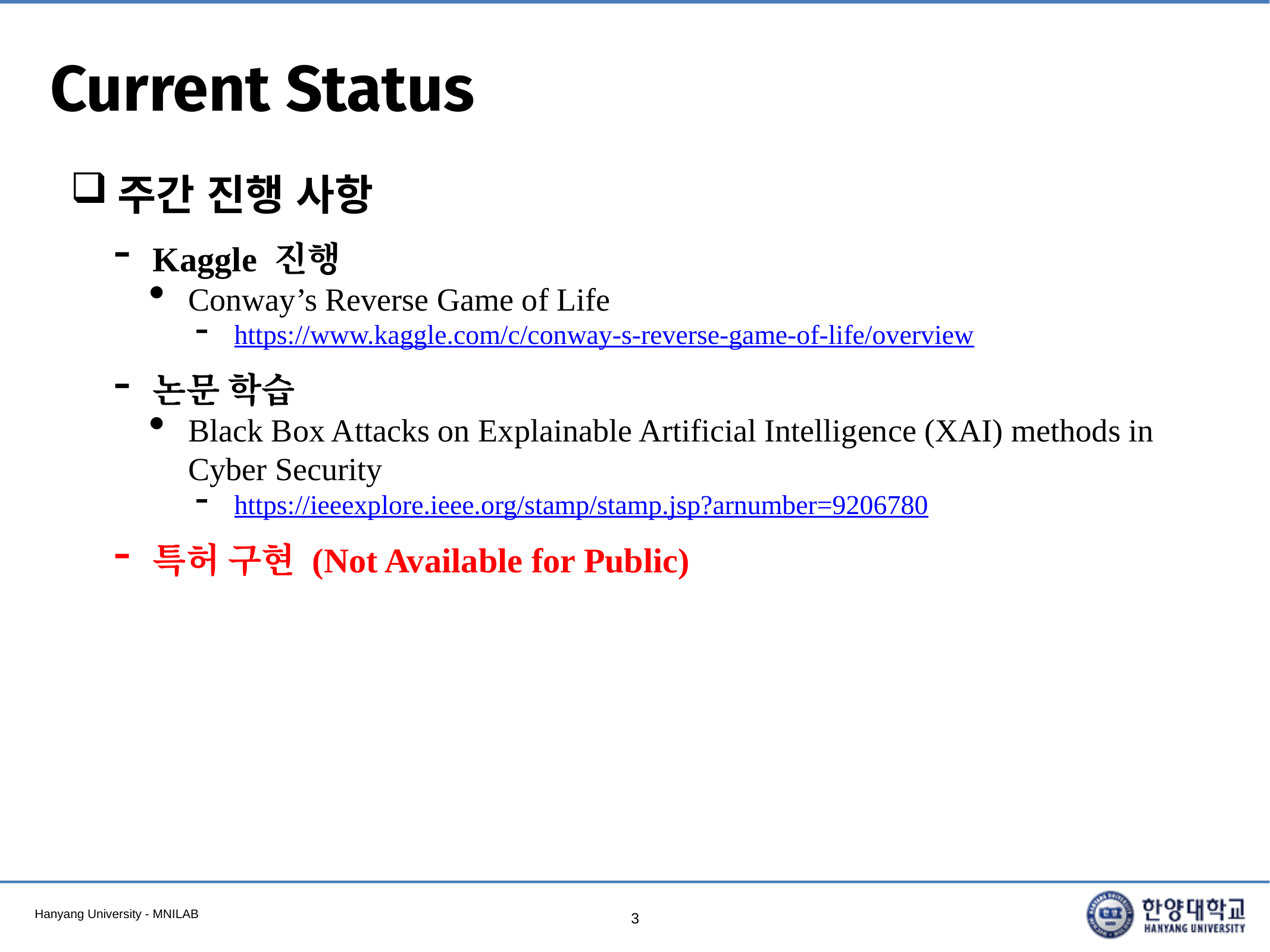

# Current Status
주간 진행 사항
Kaggle 진행
Conway’s Reverse Game of Life
https://www.kaggle.com/c/conway-s-reverse-game-of-life/overview
논문 학습
Black Box Attacks on Explainable Artificial Intelligence (XAI) methods in Cyber Security
https://ieeexplore.ieee.org/stamp/stamp.jsp?arnumber=9206780
특허 구현 (Not Available for Public)
3